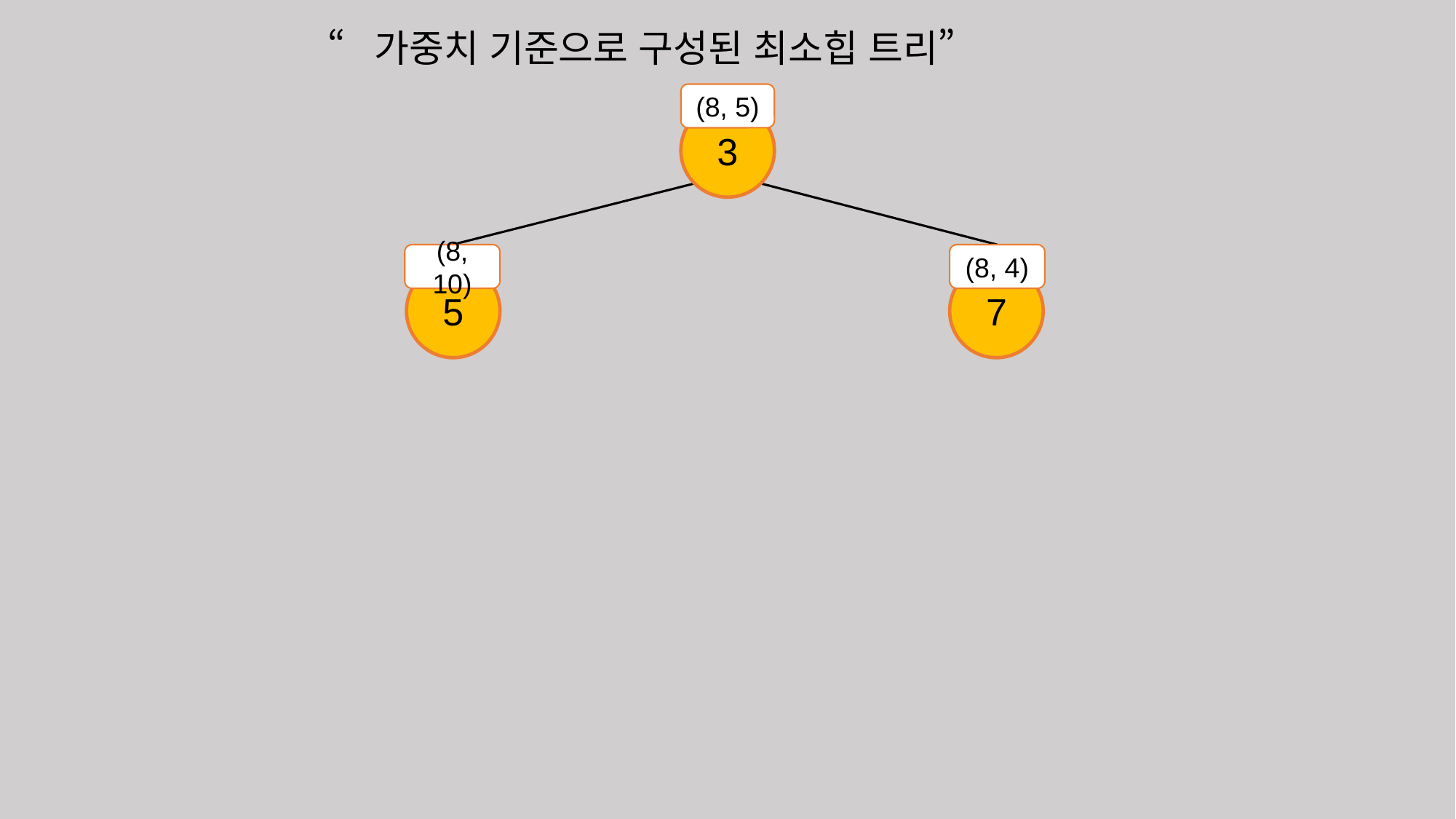

“가중치 기준으로 구성된 최소힙 트리”
(8, 5)
3
(8, 10)
5
(8, 4)
7